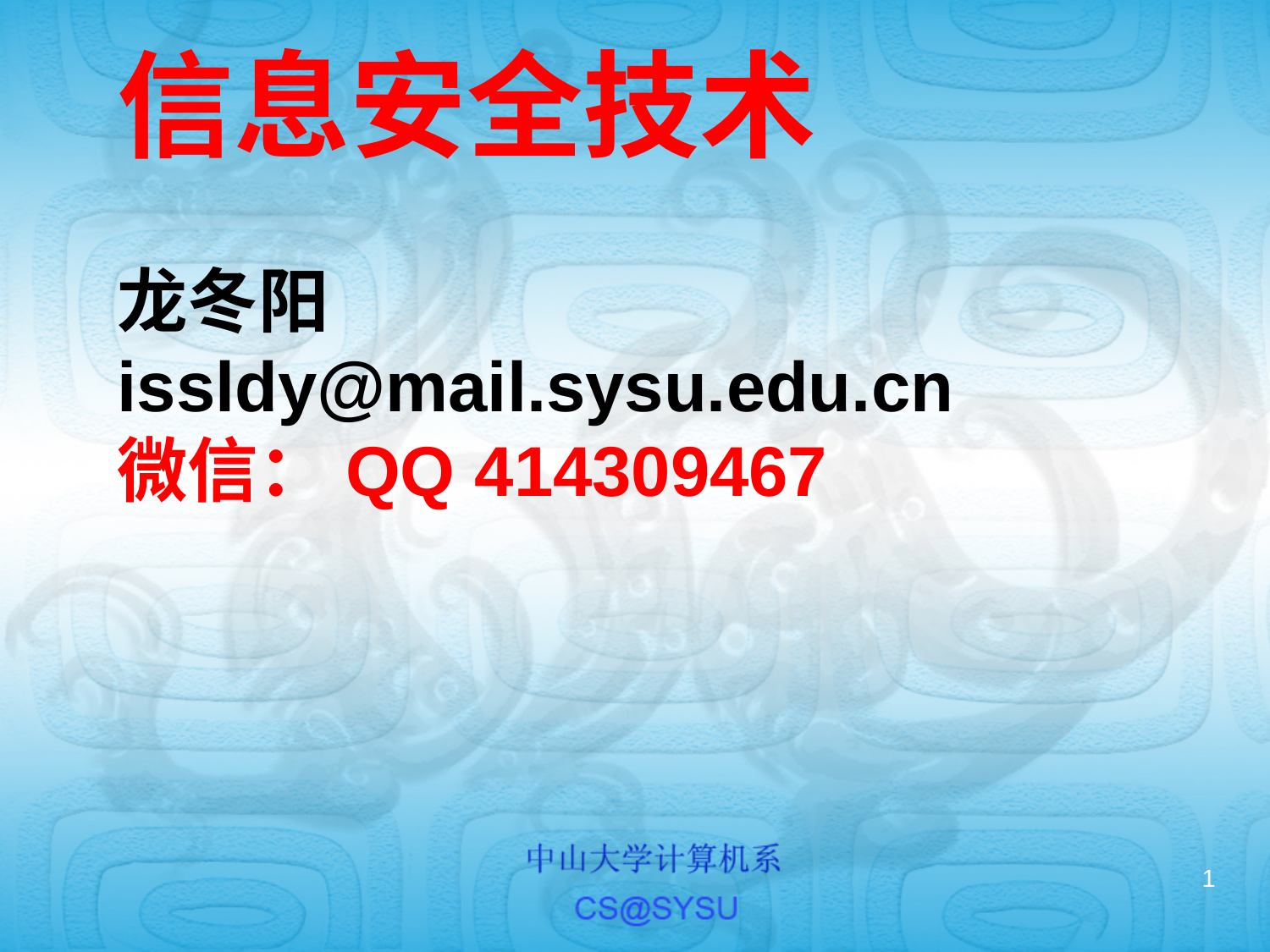

# 信息安全技术 龙冬阳 issldy@mail.sysu.edu.cn 微信：QQ 414309467

1